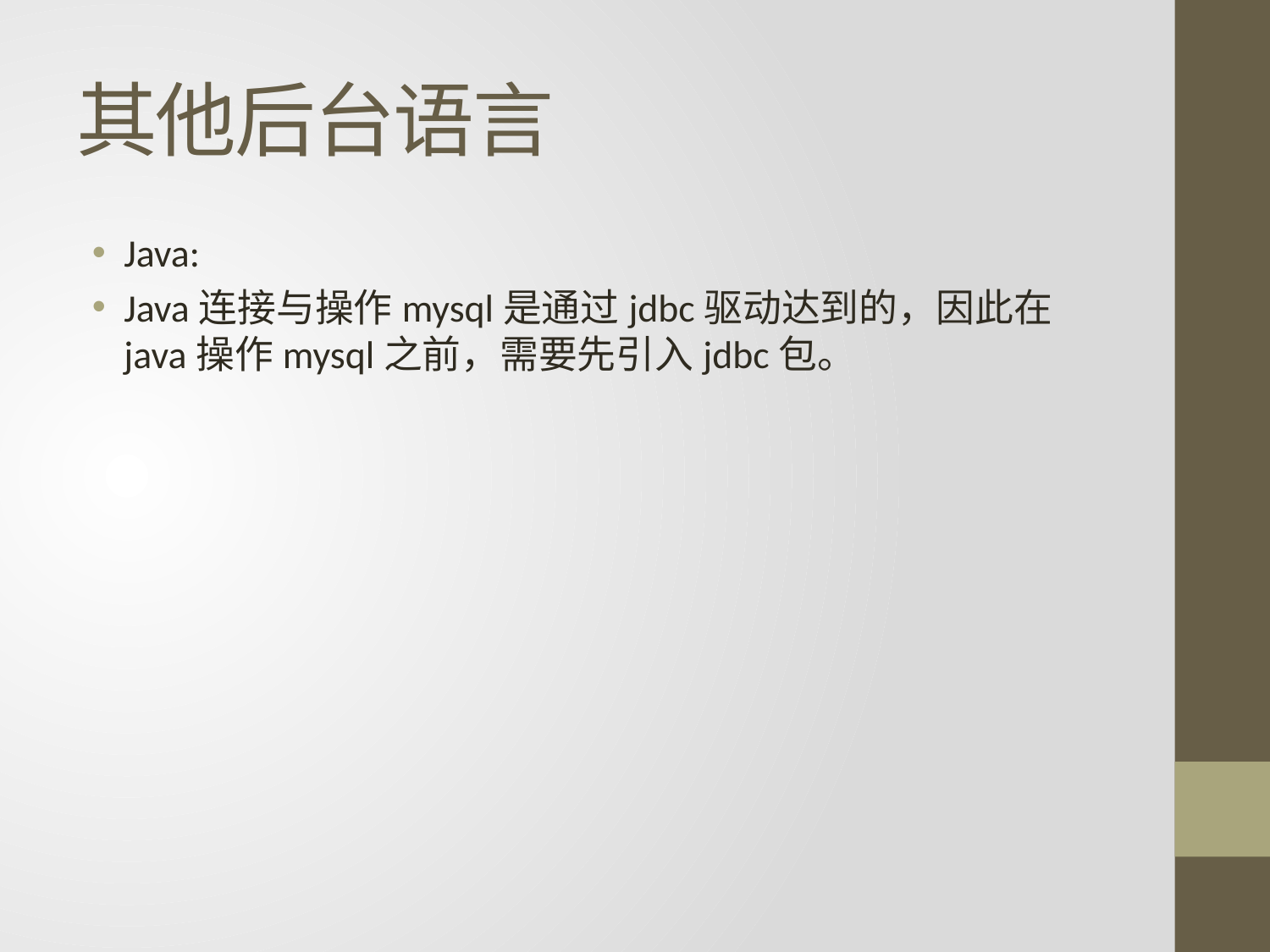

# 其他后台语言
Java:
Java连接与操作mysql是通过jdbc驱动达到的，因此在java操作mysql之前，需要先引入jdbc包。